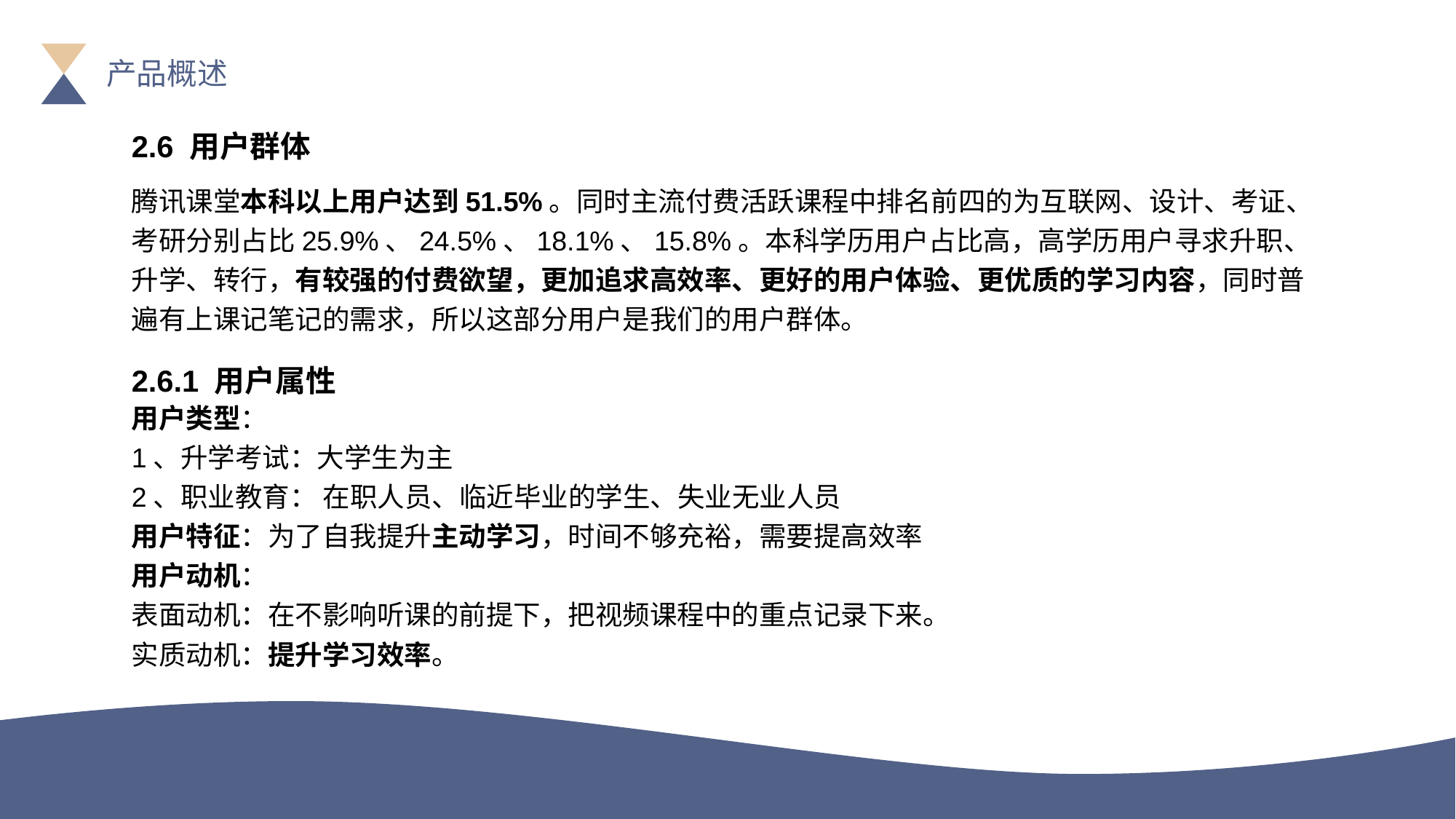

产品概述
2.6 用户群体
腾讯课堂本科以上用户达到51.5%。同时主流付费活跃课程中排名前四的为互联网、设计、考证、考研分别占比25.9%、24.5%、18.1%、15.8%。本科学历用户占比高，高学历用户寻求升职、升学、转行，有较强的付费欲望，更加追求高效率、更好的用户体验、更优质的学习内容，同时普遍有上课记笔记的需求，所以这部分用户是我们的用户群体。
2.6.1 用户属性
用户类型：
1、升学考试：大学生为主
2、职业教育： 在职人员、临近毕业的学生、失业无业人员
用户特征：为了自我提升主动学习，时间不够充裕，需要提高效率
用户动机：
表面动机：在不影响听课的前提下，把视频课程中的重点记录下来。
实质动机：提升学习效率。